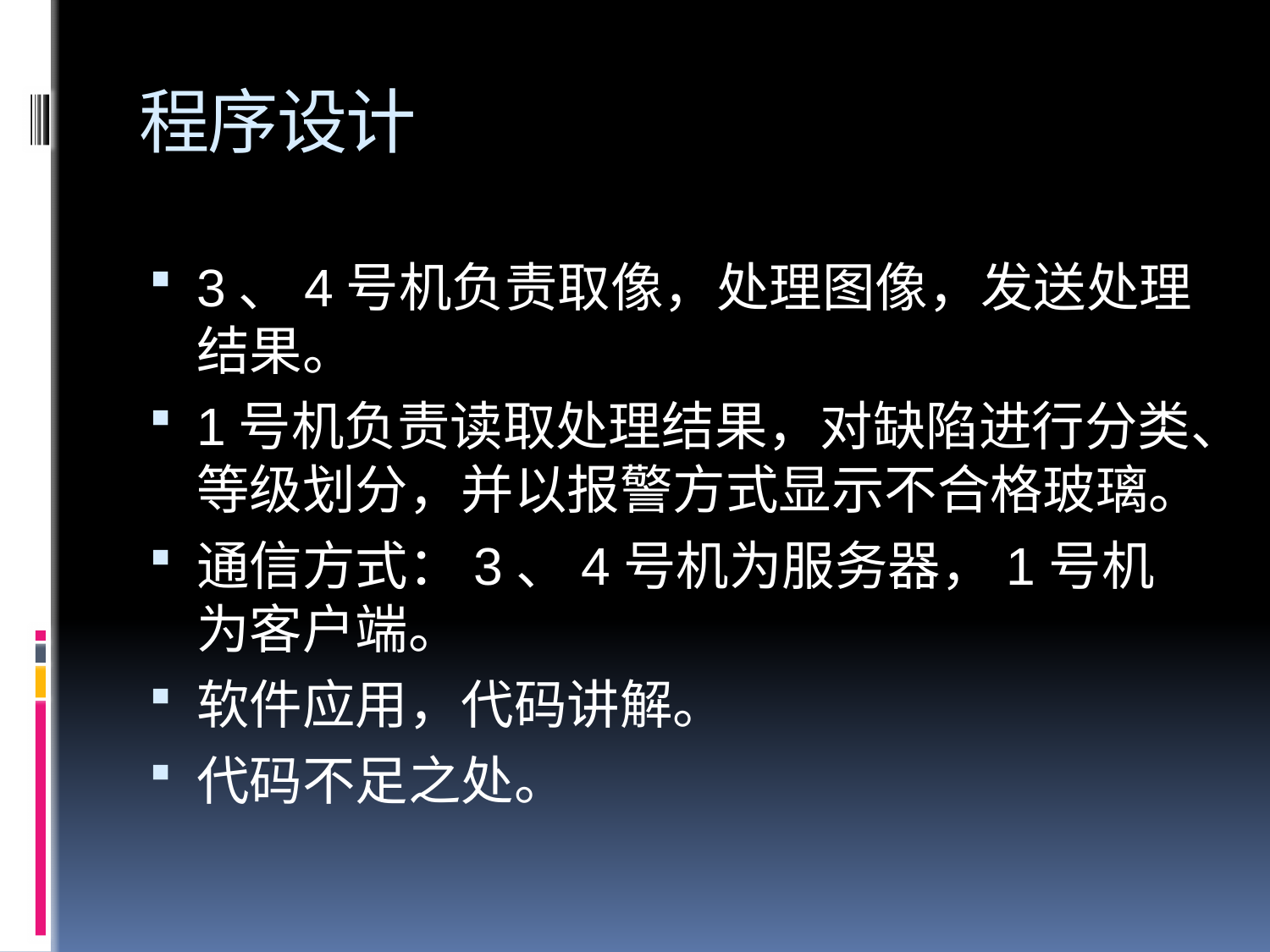

# 程序设计
3、4号机负责取像，处理图像，发送处理结果。
1号机负责读取处理结果，对缺陷进行分类、等级划分，并以报警方式显示不合格玻璃。
通信方式：3、4号机为服务器，1号机为客户端。
软件应用，代码讲解。
代码不足之处。